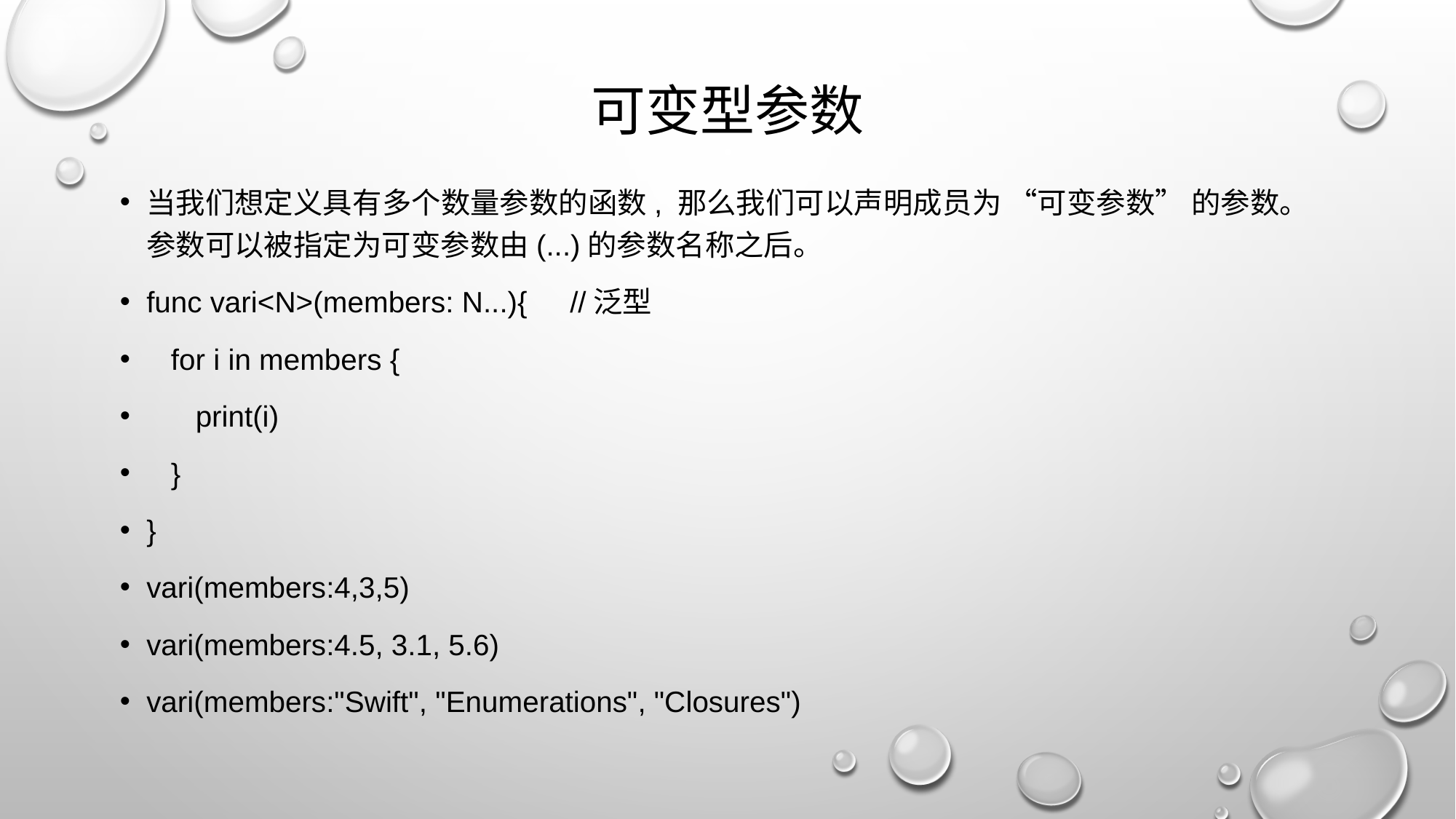

# 可变型参数
当我们想定义具有多个数量参数的函数, 那么我们可以声明成员为 “可变参数” 的参数。参数可以被指定为可变参数由(...)的参数名称之后。
func vari<N>(members: N...){	//泛型
   for i in members {
      print(i)
   }
}
vari(members:4,3,5)
vari(members:4.5, 3.1, 5.6)
vari(members:"Swift", "Enumerations", "Closures")